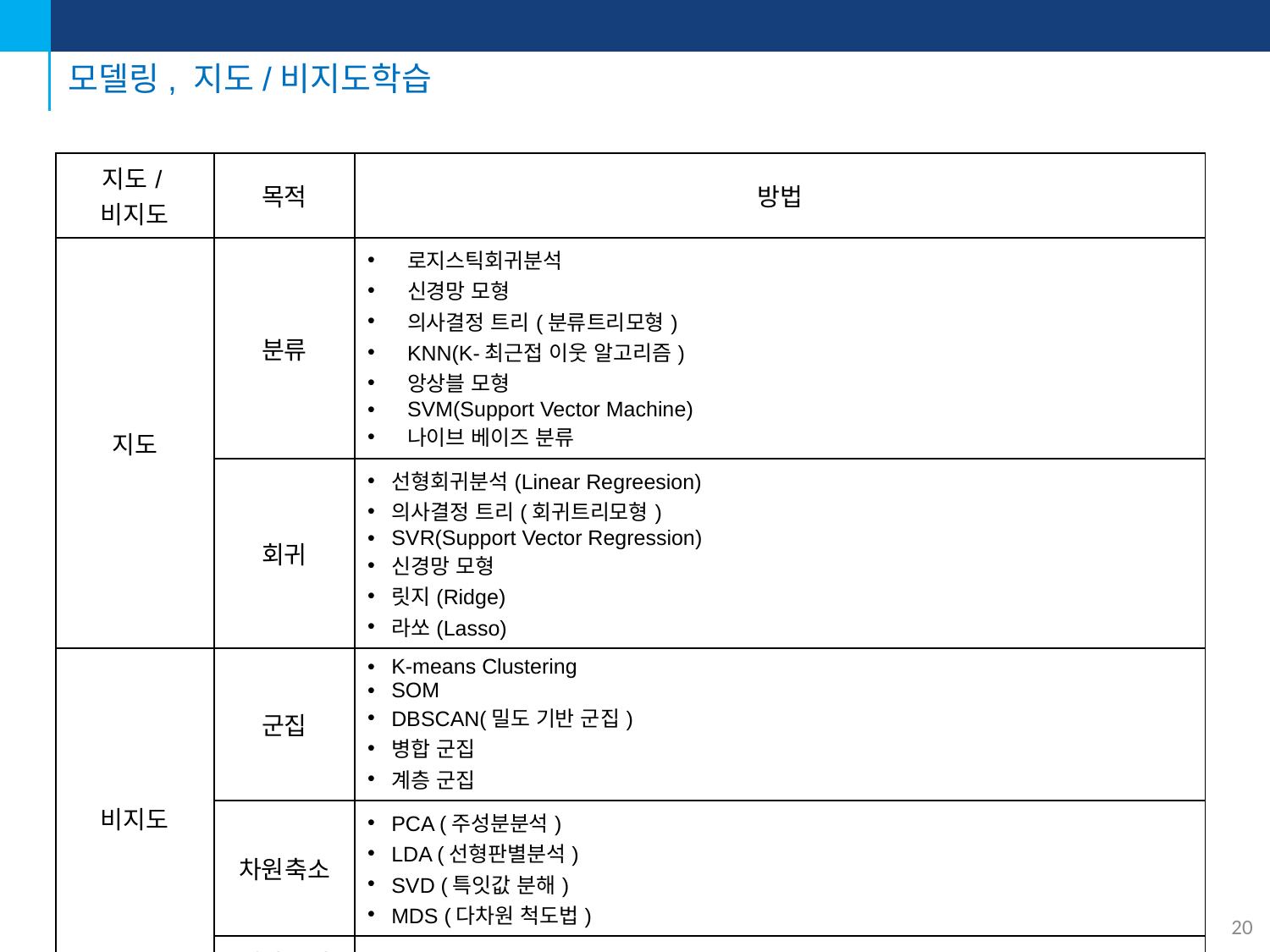

# 모델링, 지도/비지도학습
| 지도/비지도 | 목적 | 방법 |
| --- | --- | --- |
| 지도 | 분류 | 로지스틱회귀분석 신경망 모형 의사결정 트리(분류트리모형) KNN(K-최근접 이웃 알고리즘) 앙상블 모형 SVM(Support Vector Machine) 나이브 베이즈 분류 |
|  | 회귀 | 선형회귀분석(Linear Regreesion) 의사결정 트리(회귀트리모형) SVR(Support Vector Regression) 신경망 모형 릿지(Ridge) 라쏘(Lasso) |
| 비지도 | 군집 | K-means Clustering SOM DBSCAN(밀도 기반 군집) 병합 군집 계층 군집 |
|  | 차원축소 | PCA (주성분분석) LDA (선형판별분석) SVD (특잇값 분해) MDS (다차원 척도법) |
|  | 연관분석 | Apriori |
20